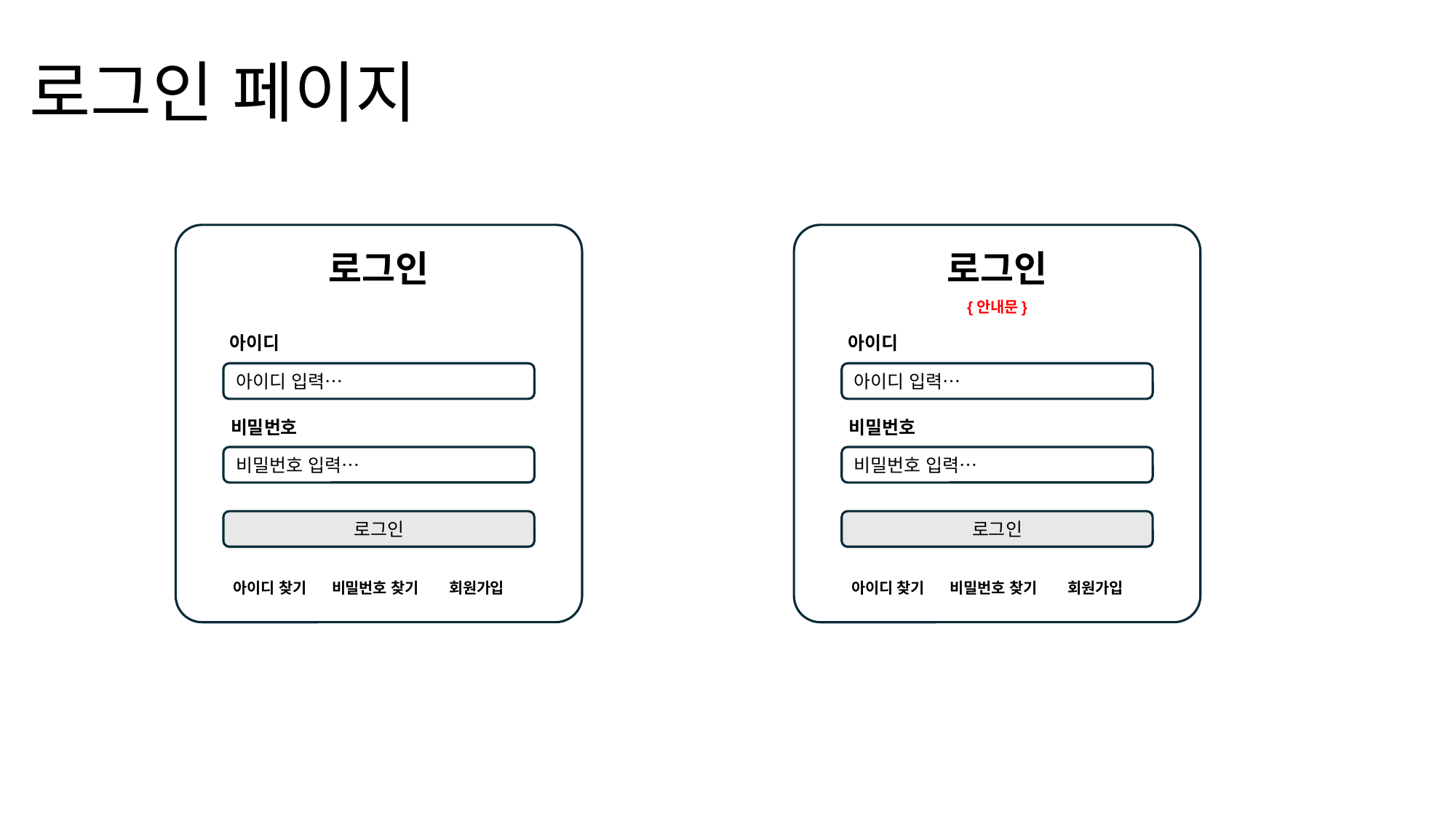

# 로그인 페이지

로그인
로그인
{안내문}
아이디
아이디
아이디 입력…
아이디 입력…
비밀번호
비밀번호
비밀번호 입력…
비밀번호 입력…
로그인
로그인
회원가입
회원가입
아이디 찾기
아이디 찾기
비밀번호 찾기
비밀번호 찾기